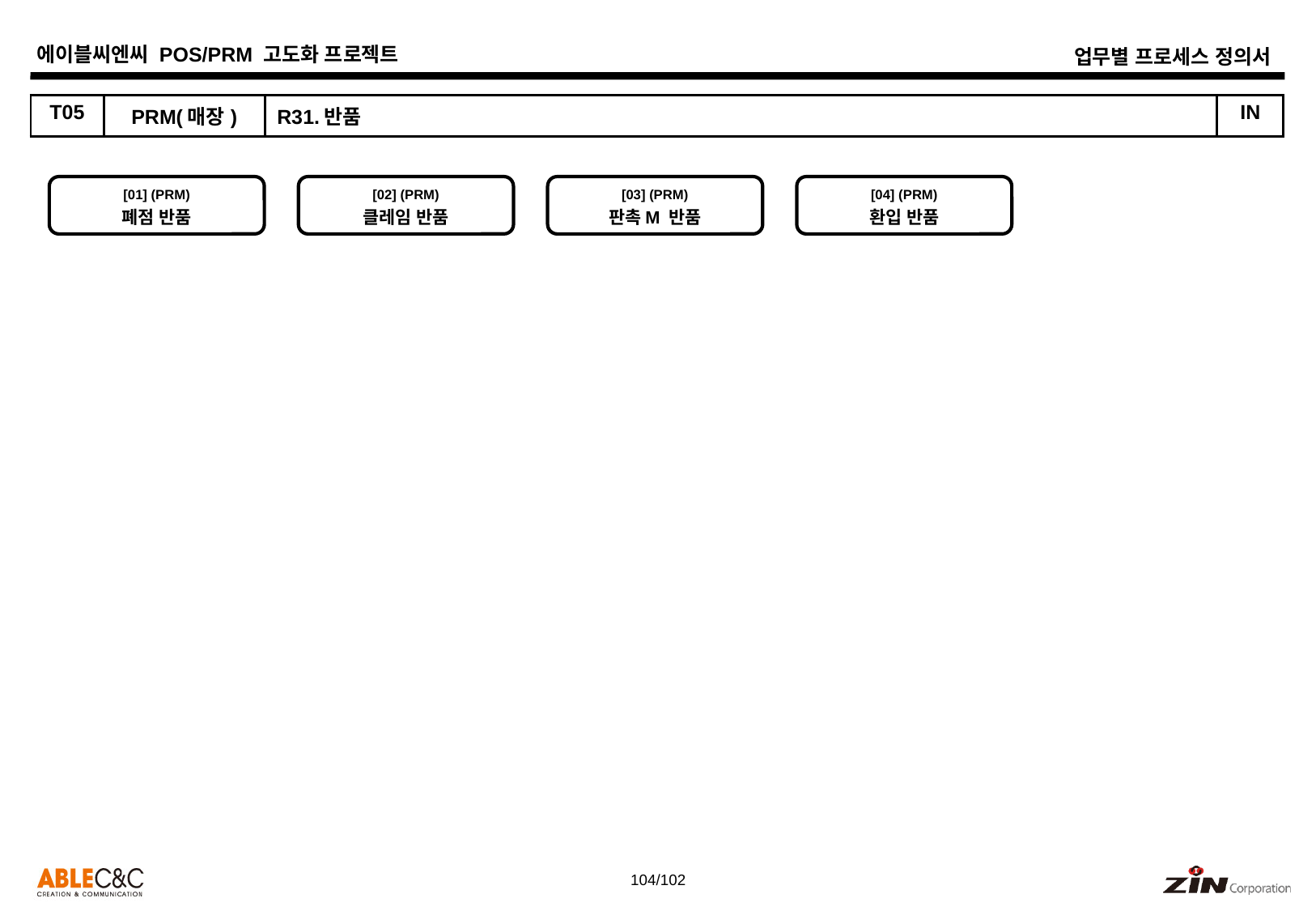

| T05 | PRM(매장) | R31.반품 | IN |
| --- | --- | --- | --- |
[01] (PRM)
폐점 반품
[02] (PRM)
클레임 반품
[03] (PRM)
판촉M 반품
[04] (PRM)
환입 반품